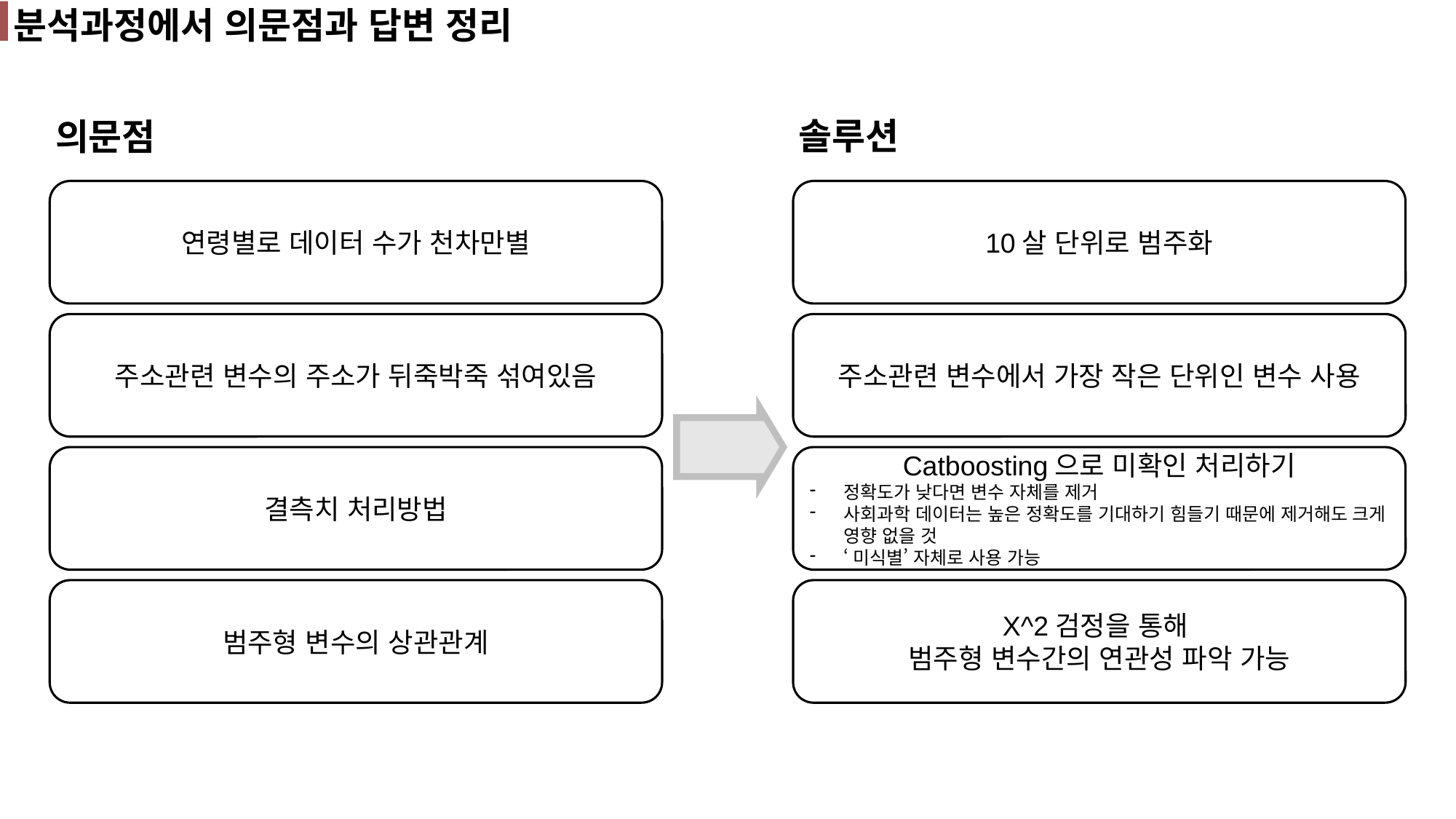

분석과정에서 의문점과 답변 정리

솔루션
의문점
연령별로 데이터 수가 천차만별
10살 단위로 범주화
주소관련 변수의 주소가 뒤죽박죽 섞여있음
주소관련 변수에서 가장 작은 단위인 변수 사용

결측치 처리방법
Catboosting으로 미확인 처리하기
정확도가 낮다면 변수 자체를 제거
사회과학 데이터는 높은 정확도를 기대하기 힘들기 때문에 제거해도 크게 영향 없을 것
‘미식별’ 자체로 사용 가능
범주형 변수의 상관관계
X^2검정을 통해
범주형 변수간의 연관성 파악 가능